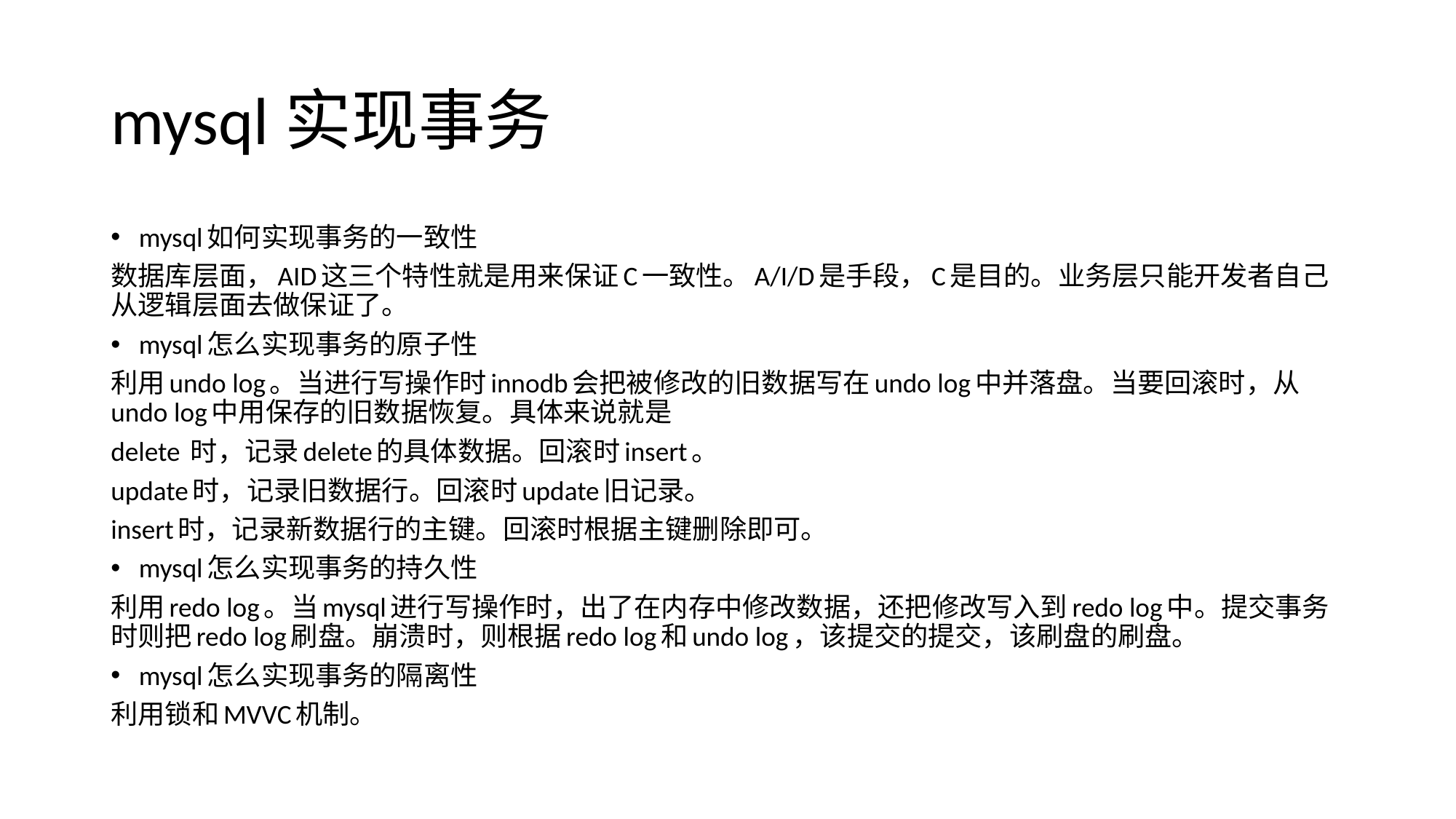

# mysql实现事务
mysql如何实现事务的一致性
数据库层面，AID这三个特性就是用来保证C一致性。A/I/D是手段，C是目的。业务层只能开发者自己从逻辑层面去做保证了。
mysql怎么实现事务的原子性
利用undo log。当进行写操作时innodb会把被修改的旧数据写在undo log中并落盘。当要回滚时，从undo log中用保存的旧数据恢复。具体来说就是
delete 时，记录delete的具体数据。回滚时insert。
update时，记录旧数据行。回滚时update旧记录。
insert时，记录新数据行的主键。回滚时根据主键删除即可。
mysql怎么实现事务的持久性
利用redo log。当mysql进行写操作时，出了在内存中修改数据，还把修改写入到redo log中。提交事务时则把redo log刷盘。崩溃时，则根据redo log和undo log，该提交的提交，该刷盘的刷盘。
mysql怎么实现事务的隔离性
利用锁和MVVC机制。